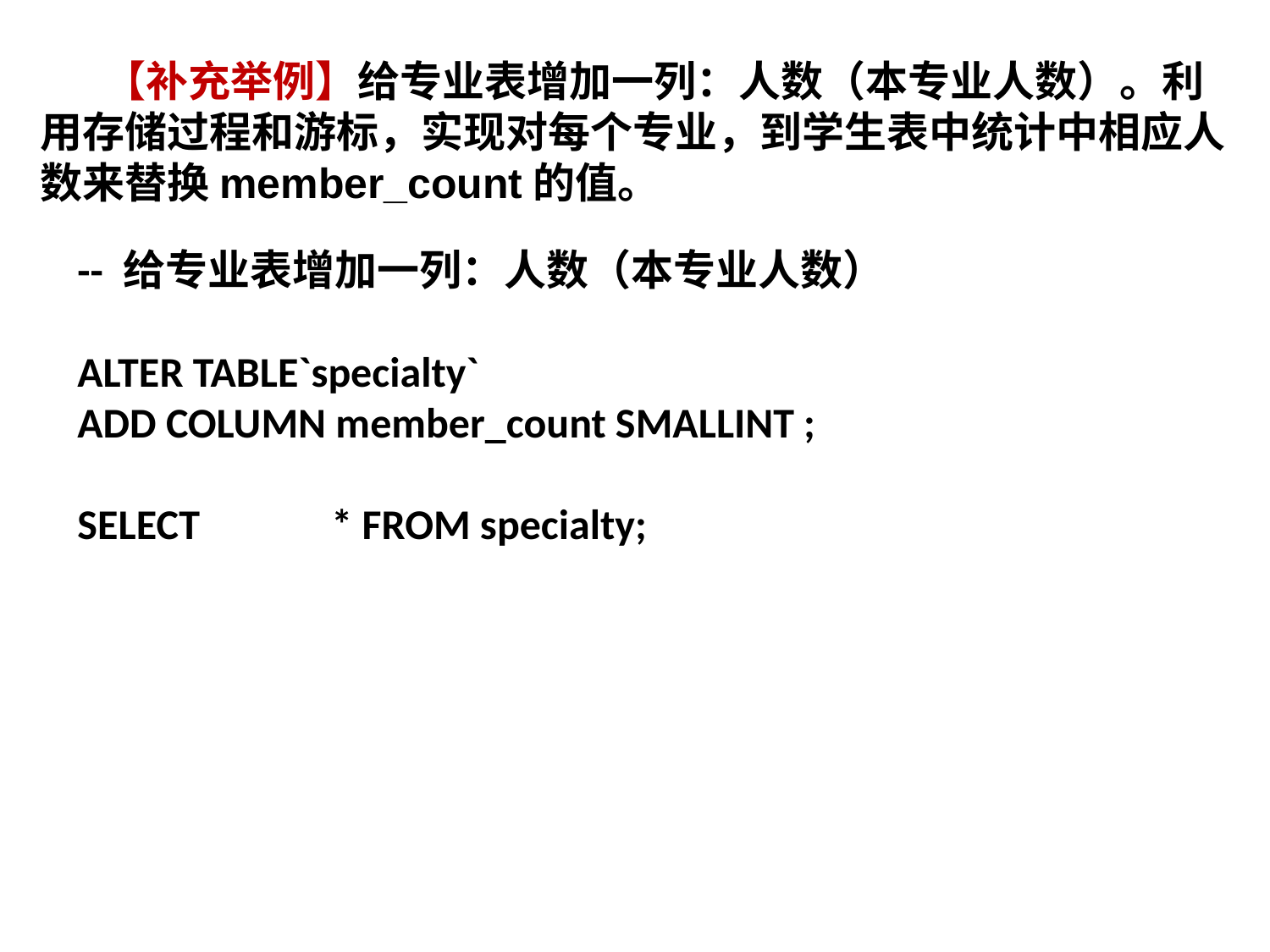

【补充举例】给专业表增加一列：人数（本专业人数）。利用存储过程和游标，实现对每个专业，到学生表中统计中相应人数来替换member_count的值。
-- 给专业表增加一列：人数（本专业人数）

ALTER TABLE`specialty`
ADD COLUMN member_count SMALLINT ;

SELECT 	* FROM specialty;